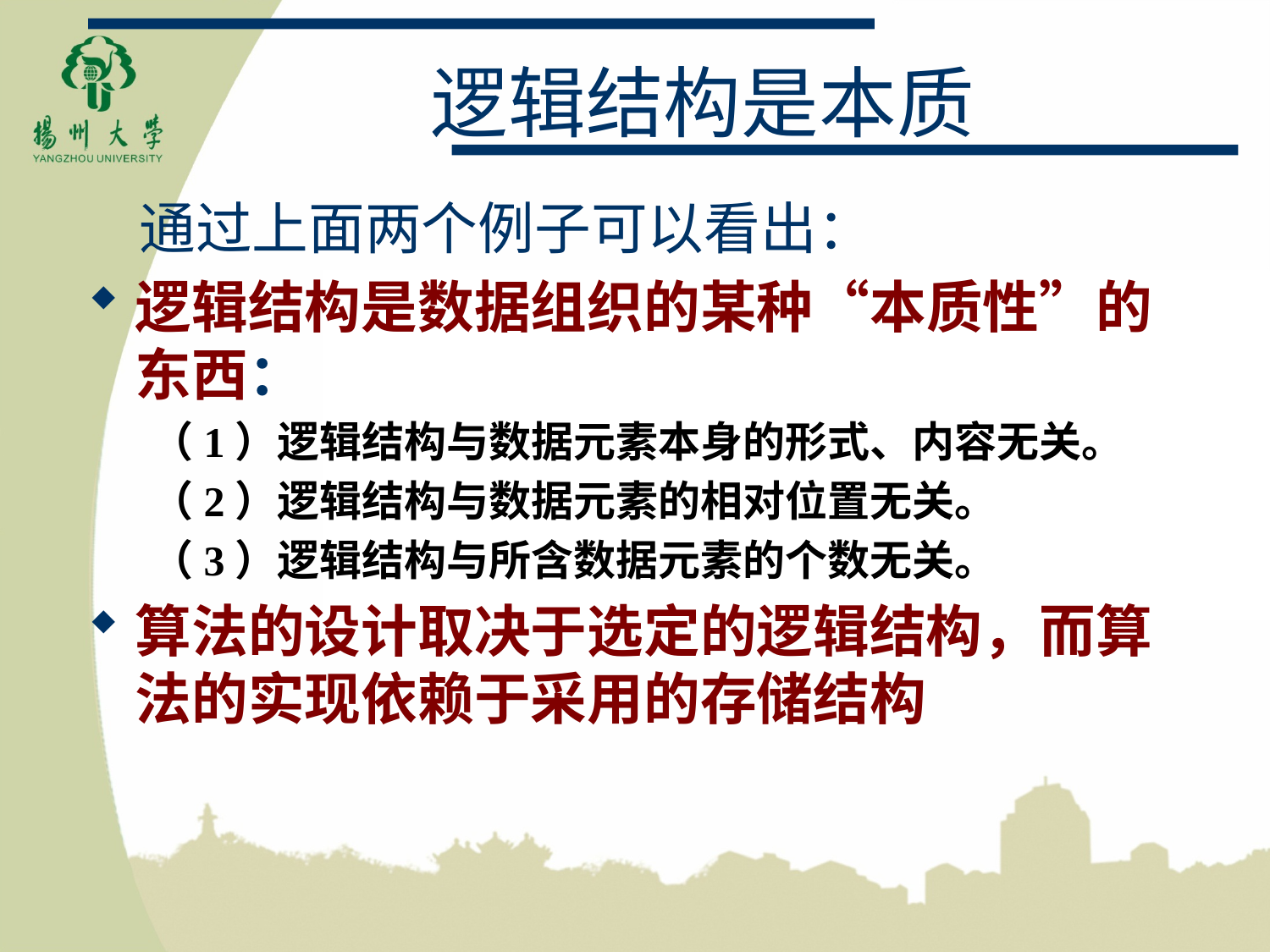

# 逻辑结构是本质
   通过上面两个例子可以看出：
逻辑结构是数据组织的某种“本质性”的东西：
（1）逻辑结构与数据元素本身的形式、内容无关。
（2）逻辑结构与数据元素的相对位置无关。
（3）逻辑结构与所含数据元素的个数无关。
算法的设计取决于选定的逻辑结构，而算法的实现依赖于采用的存储结构